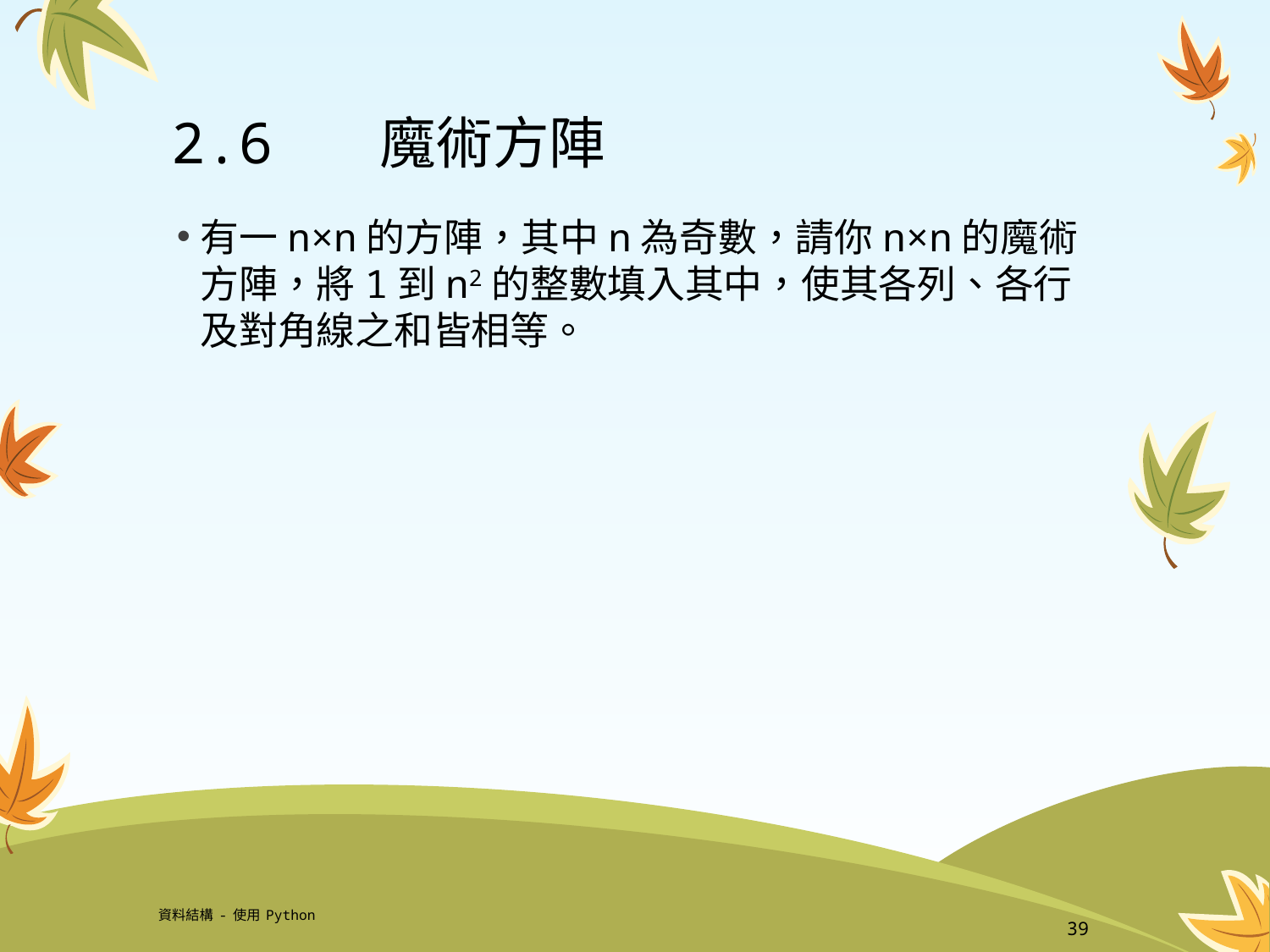

# 2.6	  魔術方陣
有一n×n的方陣，其中n為奇數，請你n×n的魔術方陣，將1到n2的整數填入其中，使其各列、各行及對角線之和皆相等。
資料結構-使用Python
39